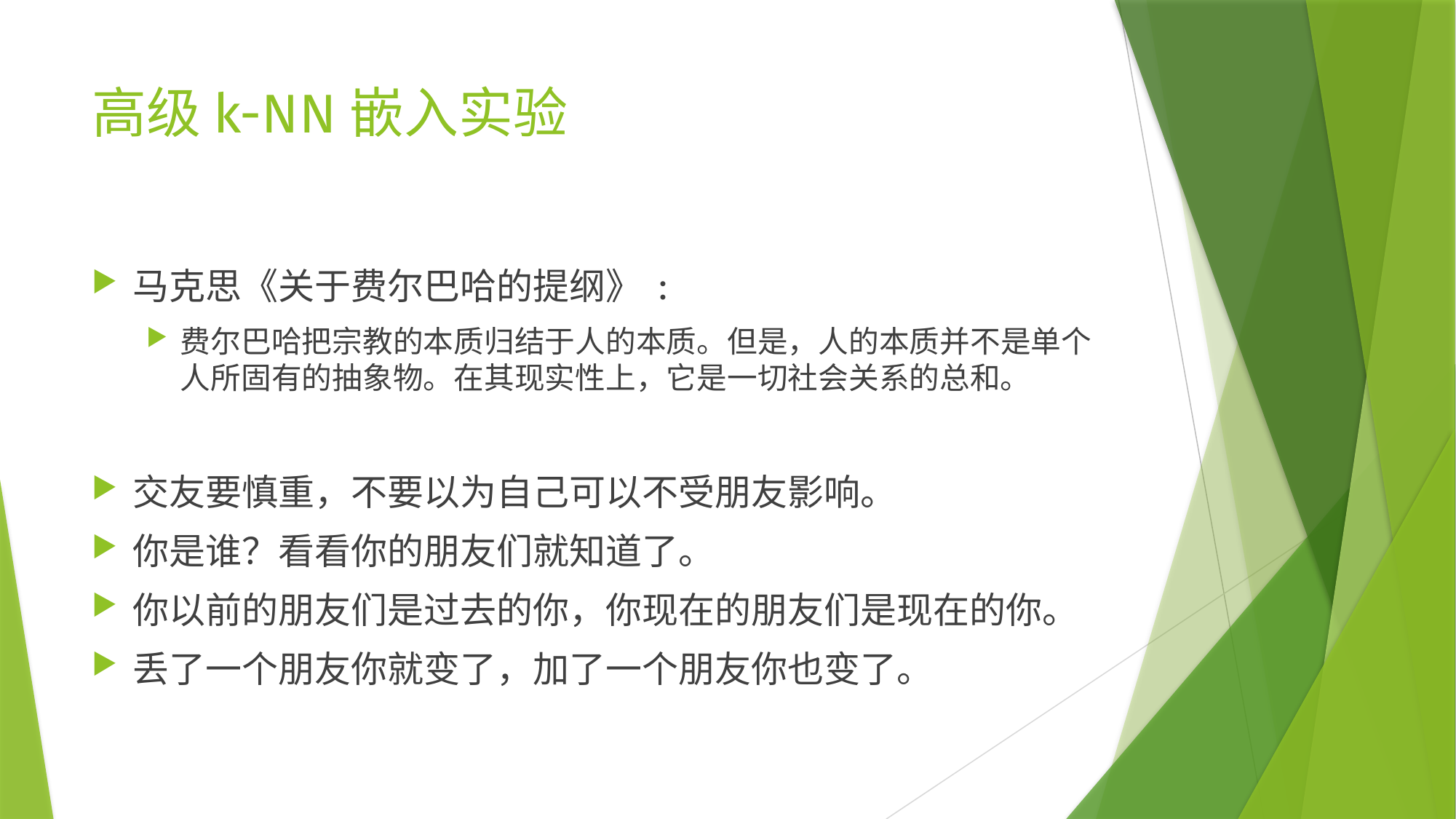

# 高级k-NN嵌入实验
马克思《关于费尔巴哈的提纲》 :
费尔巴哈把宗教的本质归结于人的本质。但是，人的本质并不是单个人所固有的抽象物。在其现实性上，它是一切社会关系的总和。

交友要慎重，不要以为自己可以不受朋友影响。
你是谁？看看你的朋友们就知道了。
你以前的朋友们是过去的你，你现在的朋友们是现在的你。
丢了一个朋友你就变了，加了一个朋友你也变了。